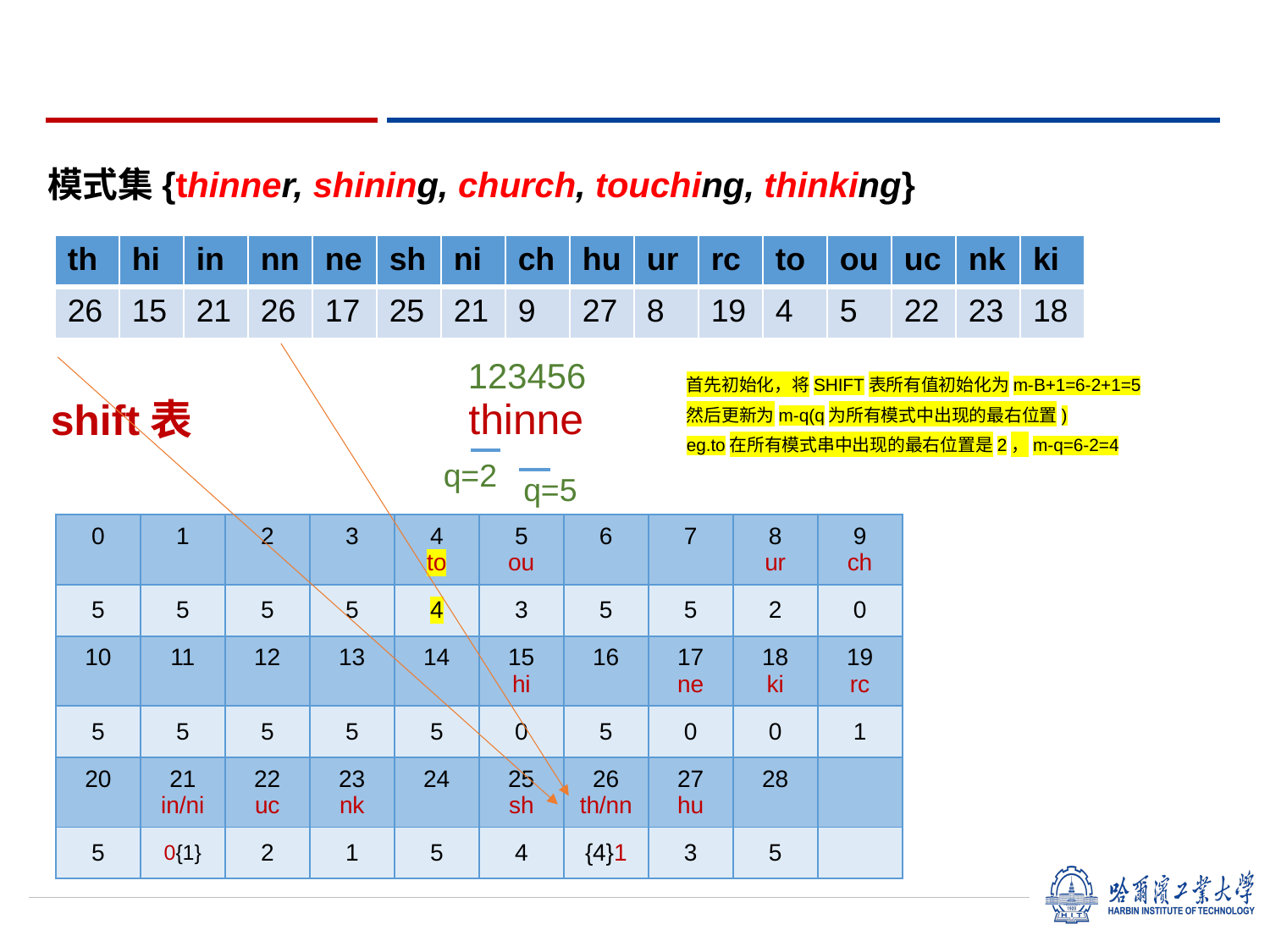

模式集{thinner, shining, church, touching, thinking}
| th | hi | in | nn | ne | sh | ni | ch | hu | ur | rc | to | ou | uc | nk | ki |
| --- | --- | --- | --- | --- | --- | --- | --- | --- | --- | --- | --- | --- | --- | --- | --- |
| 26 | 15 | 21 | 26 | 17 | 25 | 21 | 9 | 27 | 8 | 19 | 4 | 5 | 22 | 23 | 18 |
123456
首先初始化，将SHIFT表所有值初始化为m-B+1=6-2+1=5
然后更新为m-q(q为所有模式中出现的最右位置)
eg.to在所有模式串中出现的最右位置是2，m-q=6-2=4
thinne
shift表
q=2
q=5
| 0 | 1 | 2 | 3 | 4 to | 5 ou | 6 | 7 | 8 ur | 9 ch |
| --- | --- | --- | --- | --- | --- | --- | --- | --- | --- |
| 5 | 5 | 5 | 5 | 4 | 3 | 5 | 5 | 2 | 0 |
| 10 | 11 | 12 | 13 | 14 | 15 hi | 16 | 17 ne | 18 ki | 19 rc |
| 5 | 5 | 5 | 5 | 5 | 0 | 5 | 0 | 0 | 1 |
| 20 | 21 in/ni | 22 uc | 23 nk | 24 | 25 sh | 26 th/nn | 27 hu | 28 |  |
| 5 | 0{1} | 2 | 1 | 5 | 4 | {4}1 | 3 | 5 |  |
16